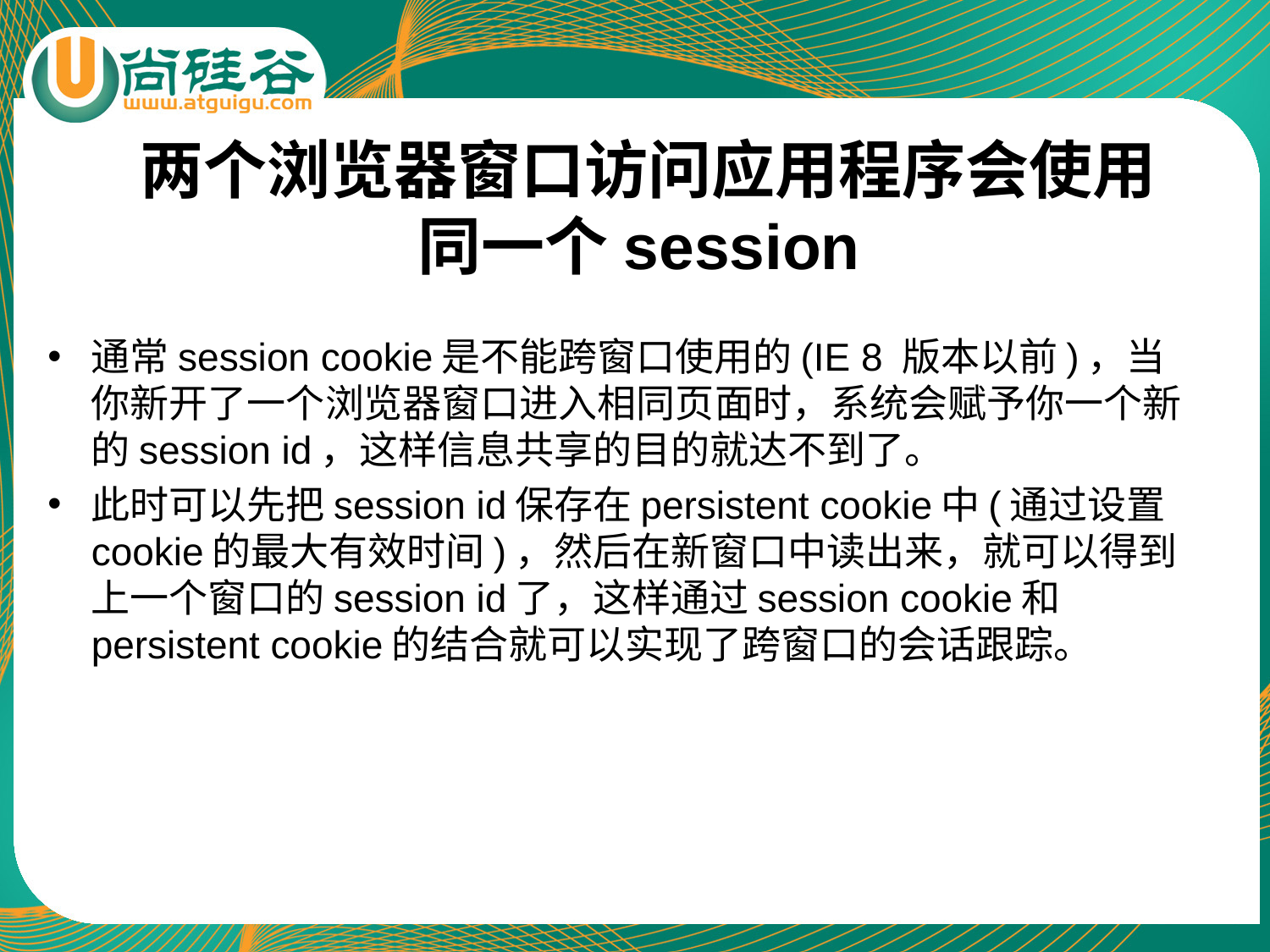

# 两个浏览器窗口访问应用程序会使用同一个session
通常session cookie是不能跨窗口使用的(IE 8 版本以前)，当你新开了一个浏览器窗口进入相同页面时，系统会赋予你一个新的session id，这样信息共享的目的就达不到了。
此时可以先把session id保存在persistent cookie中(通过设置cookie的最大有效时间)，然后在新窗口中读出来，就可以得到上一个窗口的session id了，这样通过session cookie和persistent cookie的结合就可以实现了跨窗口的会话跟踪。